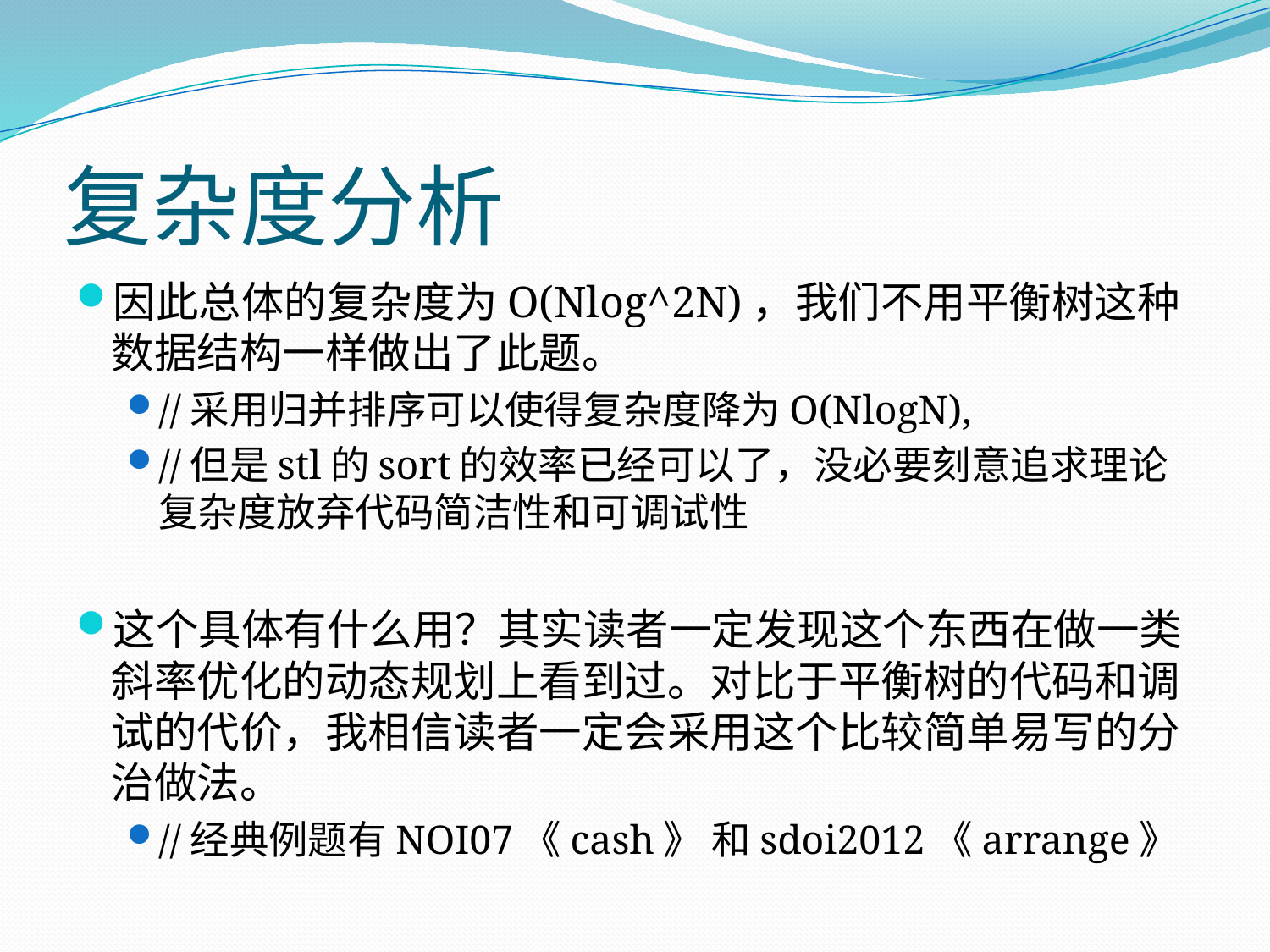

# 复杂度分析
因此总体的复杂度为O(Nlog^2N)，我们不用平衡树这种数据结构一样做出了此题。
//采用归并排序可以使得复杂度降为O(NlogN),
//但是stl的sort的效率已经可以了，没必要刻意追求理论复杂度放弃代码简洁性和可调试性

这个具体有什么用？其实读者一定发现这个东西在做一类斜率优化的动态规划上看到过。对比于平衡树的代码和调试的代价，我相信读者一定会采用这个比较简单易写的分治做法。
//经典例题有NOI07《cash》 和sdoi2012《arrange》